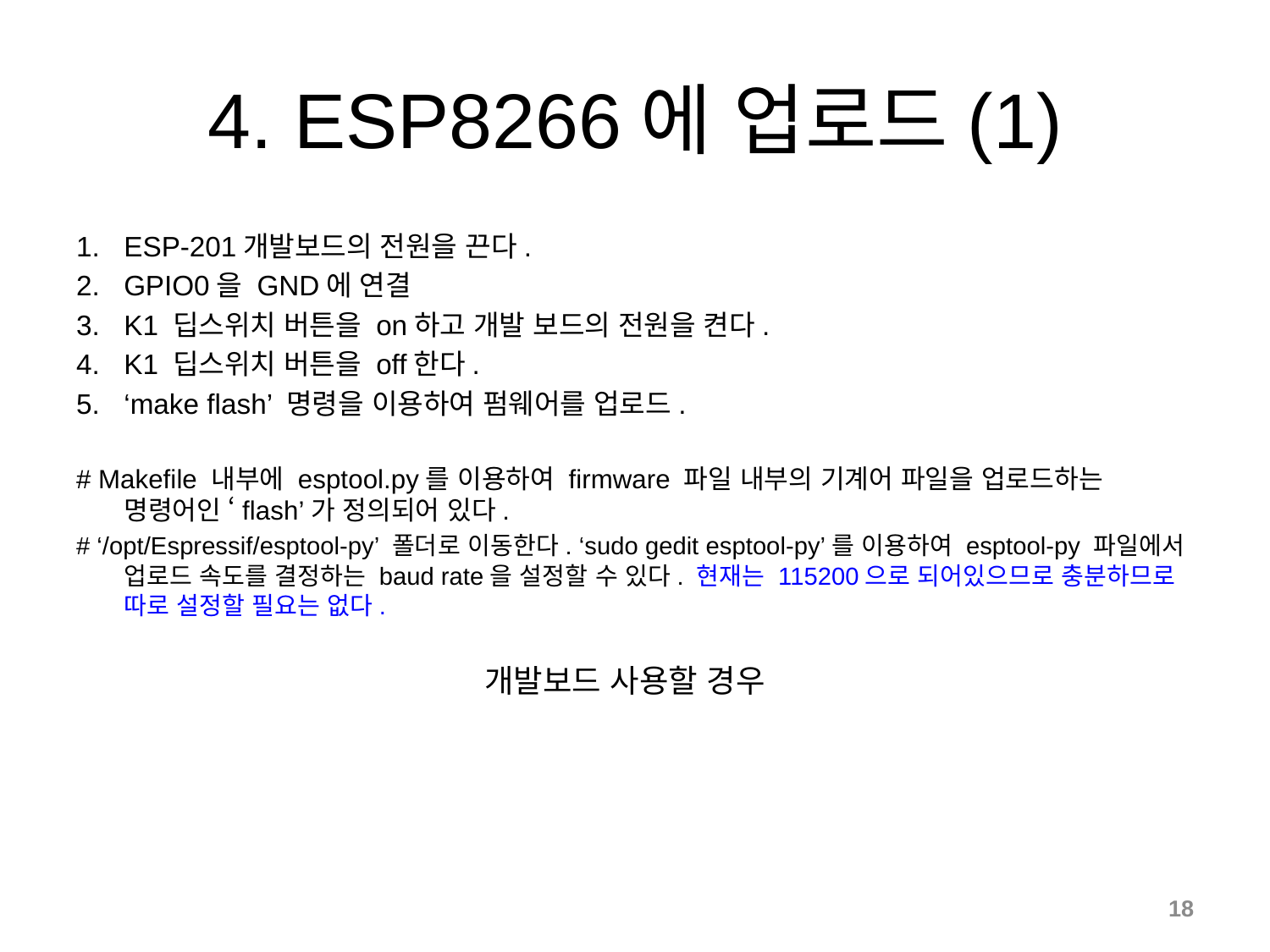

# 4. ESP8266에 업로드(1)
ESP-201개발보드의 전원을 끈다.
GPIO0을 GND에 연결
K1 딥스위치 버튼을 on하고 개발 보드의 전원을 켠다.
K1 딥스위치 버튼을 off한다.
‘make flash’ 명령을 이용하여 펌웨어를 업로드.

# Makefile 내부에 esptool.py를 이용하여 firmware 파일 내부의 기계어 파일을 업로드하는 명령어인 ‘flash’가 정의되어 있다.
# ‘/opt/Espressif/esptool-py’ 폴더로 이동한다. ‘sudo gedit esptool-py’를 이용하여 esptool-py 파일에서 업로드 속도를 결정하는 baud rate을 설정할 수 있다. 현재는 115200으로 되어있으므로 충분하므로 따로 설정할 필요는 없다.

개발보드 사용할 경우
18